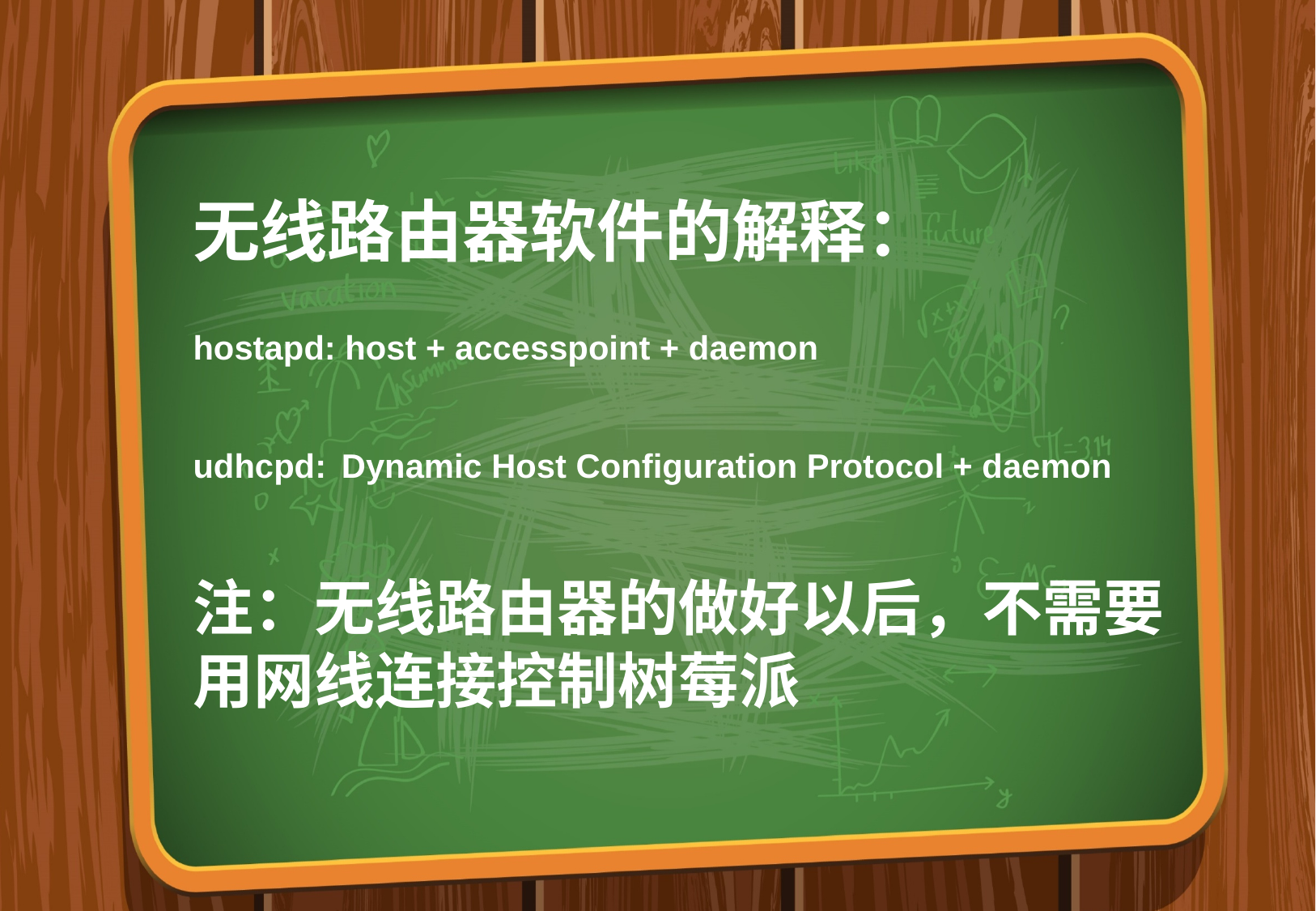

无线路由器软件的解释：

hostapd: host + accesspoint + daemon

udhcpd: Dynamic Host Configuration Protocol + daemon

注：无线路由器的做好以后，不需要用网线连接控制树莓派